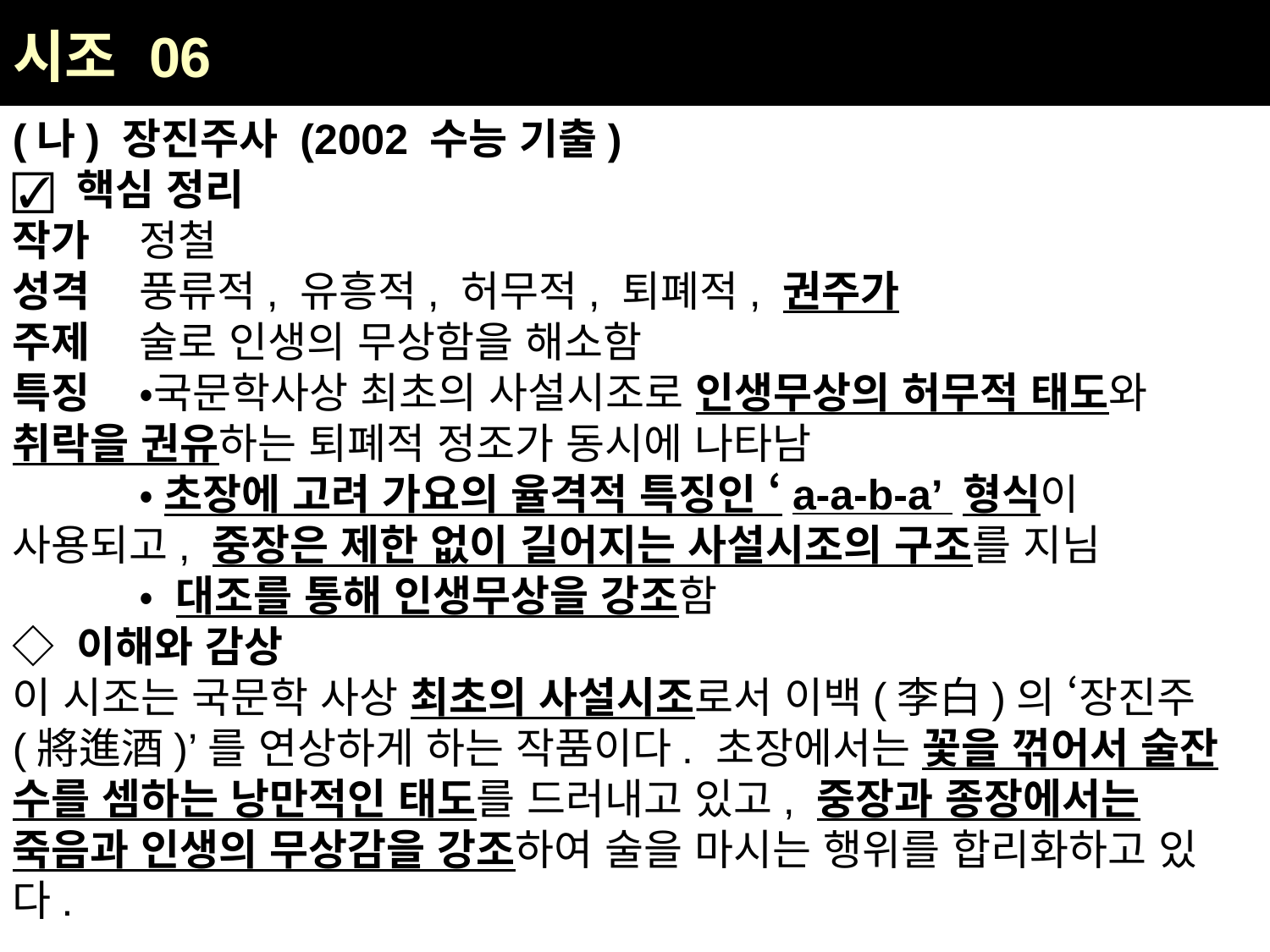

| 시조 06 |
| --- |
(나) 장진주사 (2002 수능 기출)
☑ 핵심 정리
작가	정철
성격	풍류적, 유흥적, 허무적, 퇴폐적, 권주가
주제	술로 인생의 무상함을 해소함
특징	•국문학사상 최초의 사설시조로 인생무상의 허무적 태도와 취락을 권유하는 퇴폐적 정조가 동시에 나타남
	•초장에 고려 가요의 율격적 특징인 ‘a-a-b-a’ 형식이 사용되고, 중장은 제한 없이 길어지는 사설시조의 구조를 지님
	• 대조를 통해 인생무상을 강조함
◇ 이해와 감상
이 시조는 국문학 사상 최초의 사설시조로서 이백(李白)의 ‘장진주(將進酒)’를 연상하게 하는 작품이다. 초장에서는 꽃을 꺾어서 술잔 수를 셈하는 낭만적인 태도를 드러내고 있고, 중장과 종장에서는 죽음과 인생의 무상감을 강조하여 술을 마시는 행위를 합리화하고 있다.